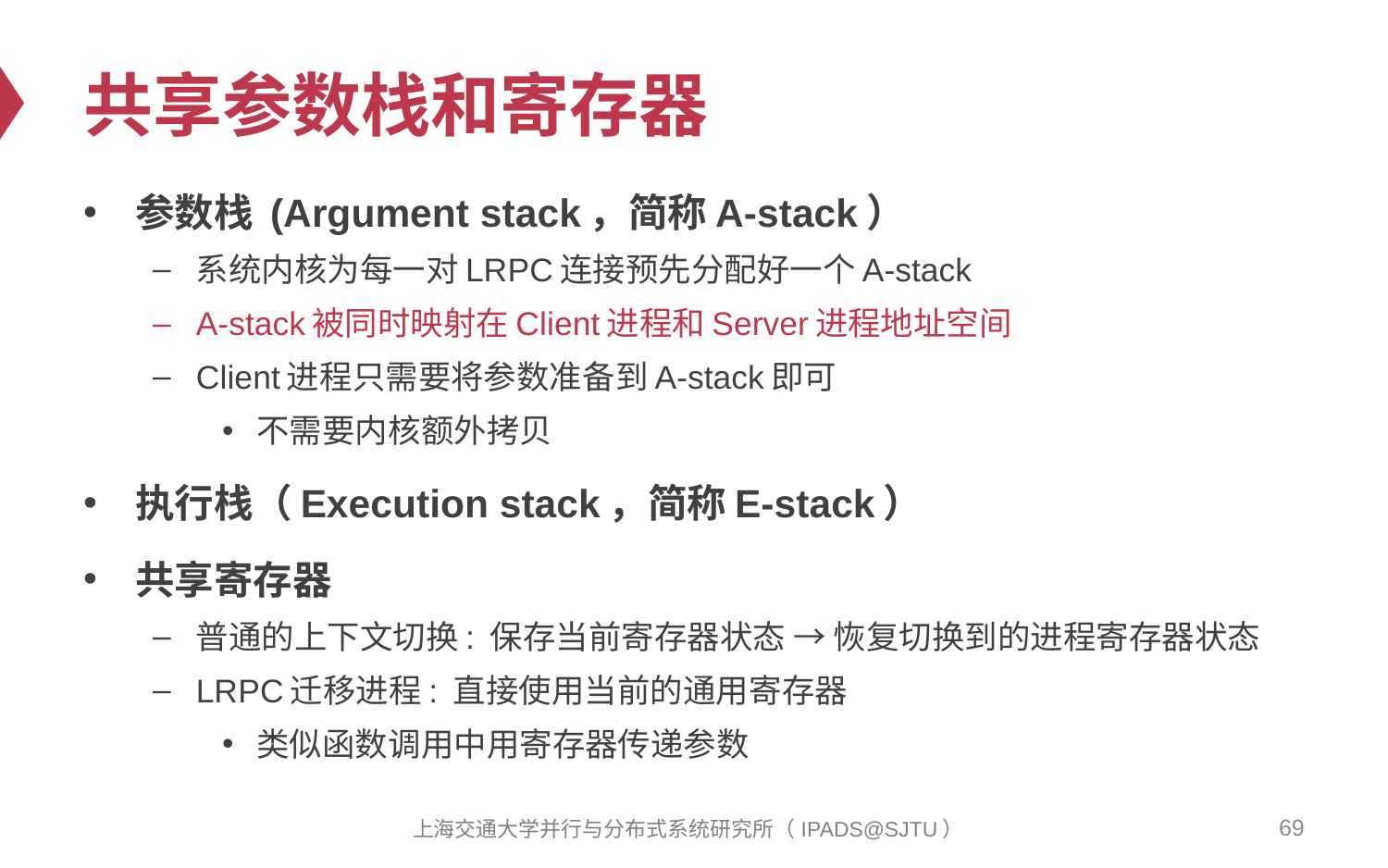

# 共享参数栈和寄存器
参数栈 (Argument stack，简称A-stack）
系统内核为每一对LRPC连接预先分配好一个A-stack
A-stack被同时映射在Client进程和Server进程地址空间
Client进程只需要将参数准备到A-stack即可
不需要内核额外拷贝
执行栈（Execution stack，简称E-stack）
共享寄存器
普通的上下文切换: 保存当前寄存器状态 → 恢复切换到的进程寄存器状态
LRPC迁移进程: 直接使用当前的通用寄存器
类似函数调用中用寄存器传递参数
69
上海交通大学并行与分布式系统研究所（IPADS@SJTU）